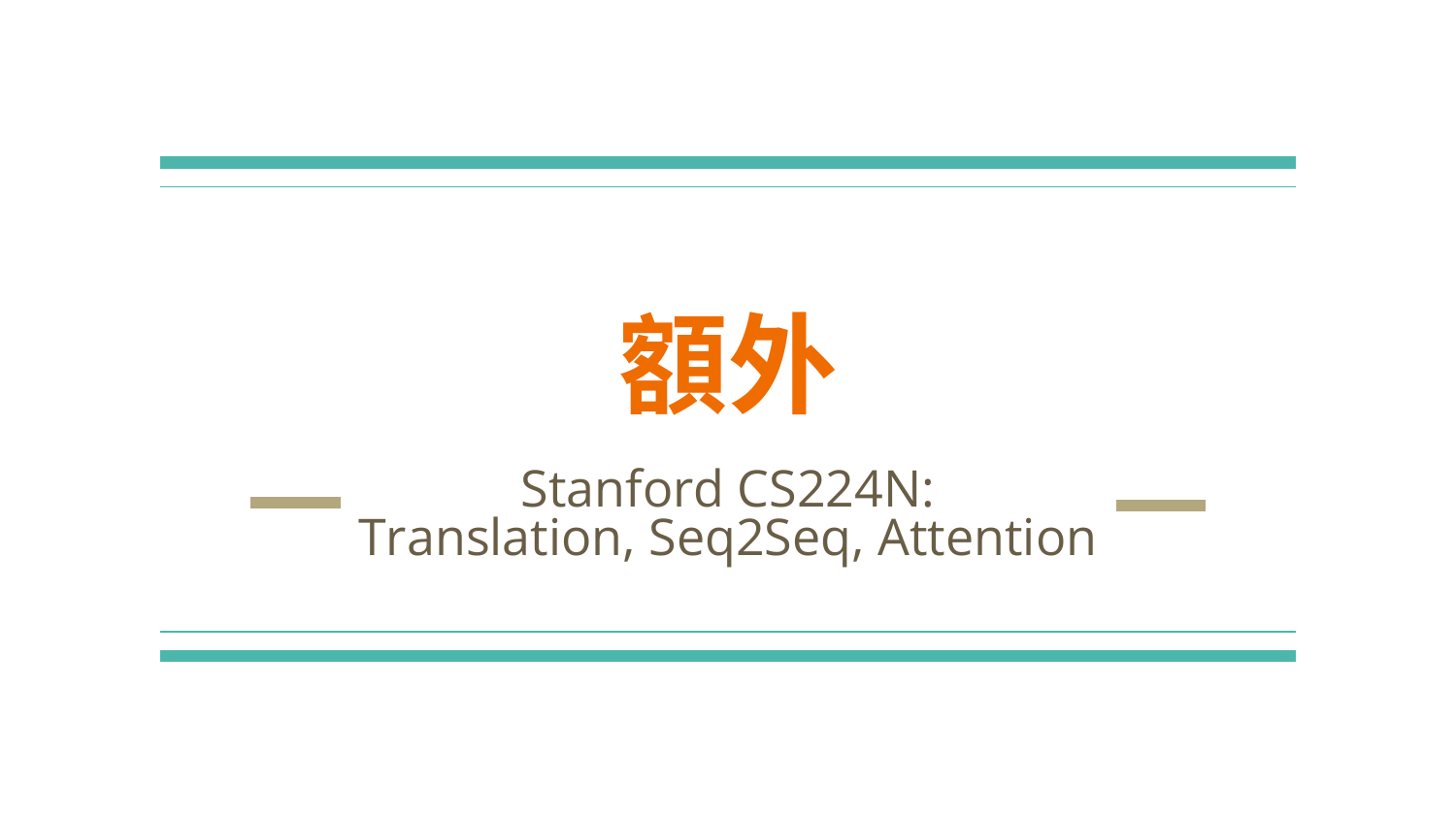

# 額外
Stanford CS224N:
Translation, Seq2Seq, Attention